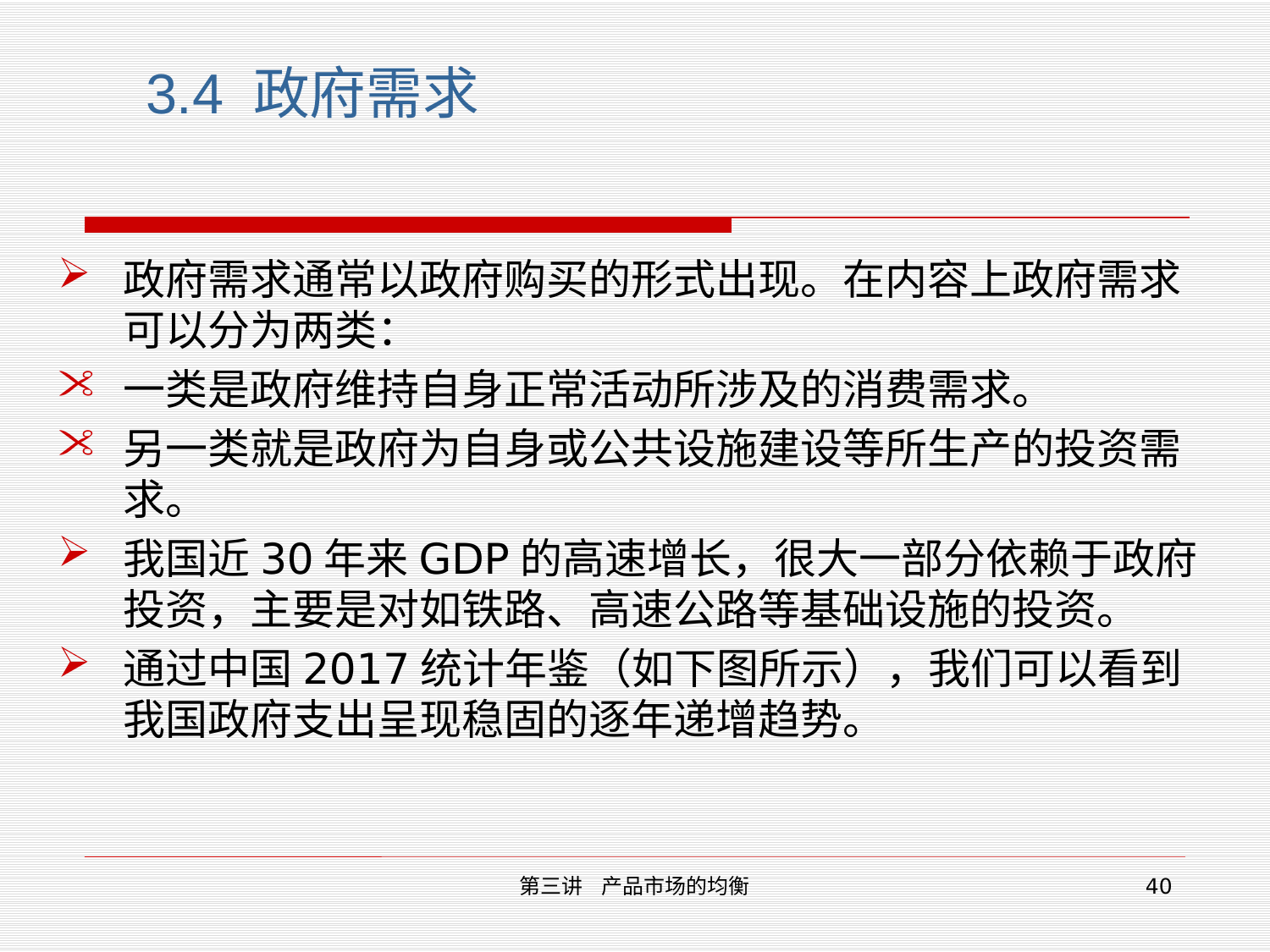

# 3.4 政府需求
政府需求通常以政府购买的形式出现。在内容上政府需求可以分为两类：
一类是政府维持自身正常活动所涉及的消费需求。
另一类就是政府为自身或公共设施建设等所生产的投资需求。
我国近30年来GDP的高速增长，很大一部分依赖于政府投资，主要是对如铁路、高速公路等基础设施的投资。
通过中国2017统计年鉴（如下图所示），我们可以看到我国政府支出呈现稳固的逐年递增趋势。

第三讲    产品市场的均衡
40